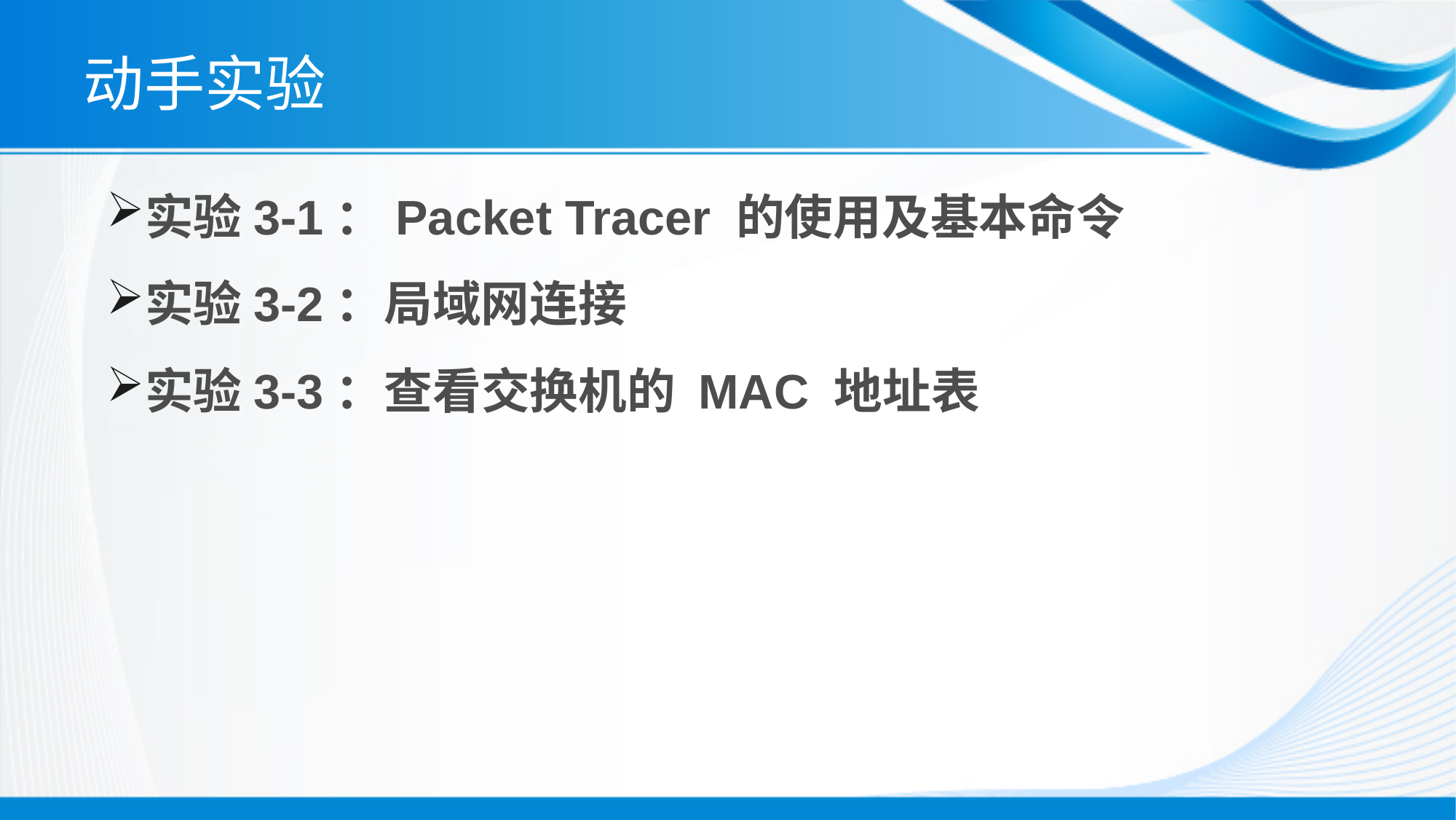

# 动手实验
实验3-1：Packet Tracer 的使用及基本命令
实验3-2：局域网连接
实验3-3：查看交换机的 MAC 地址表